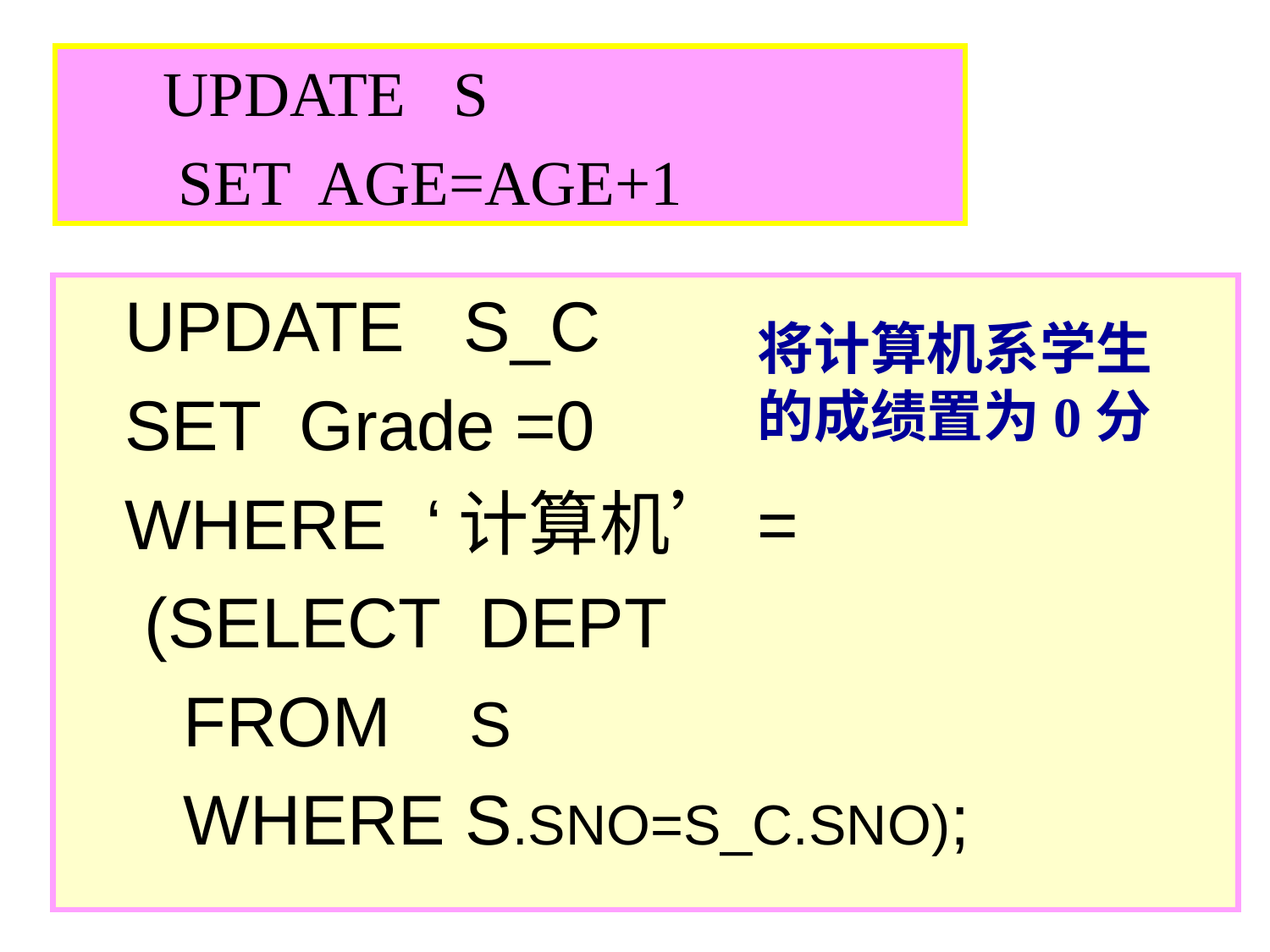

UPDATE   S
       SET  AGE=AGE+1
   UPDATE   S_C
   SET  Grade =0
   WHERE  ‘计算机’=
    (SELECT  DEPT
      FROM    S
      WHERE S.SNO=S_C.SNO);
将计算机系学生的成绩置为0分
100